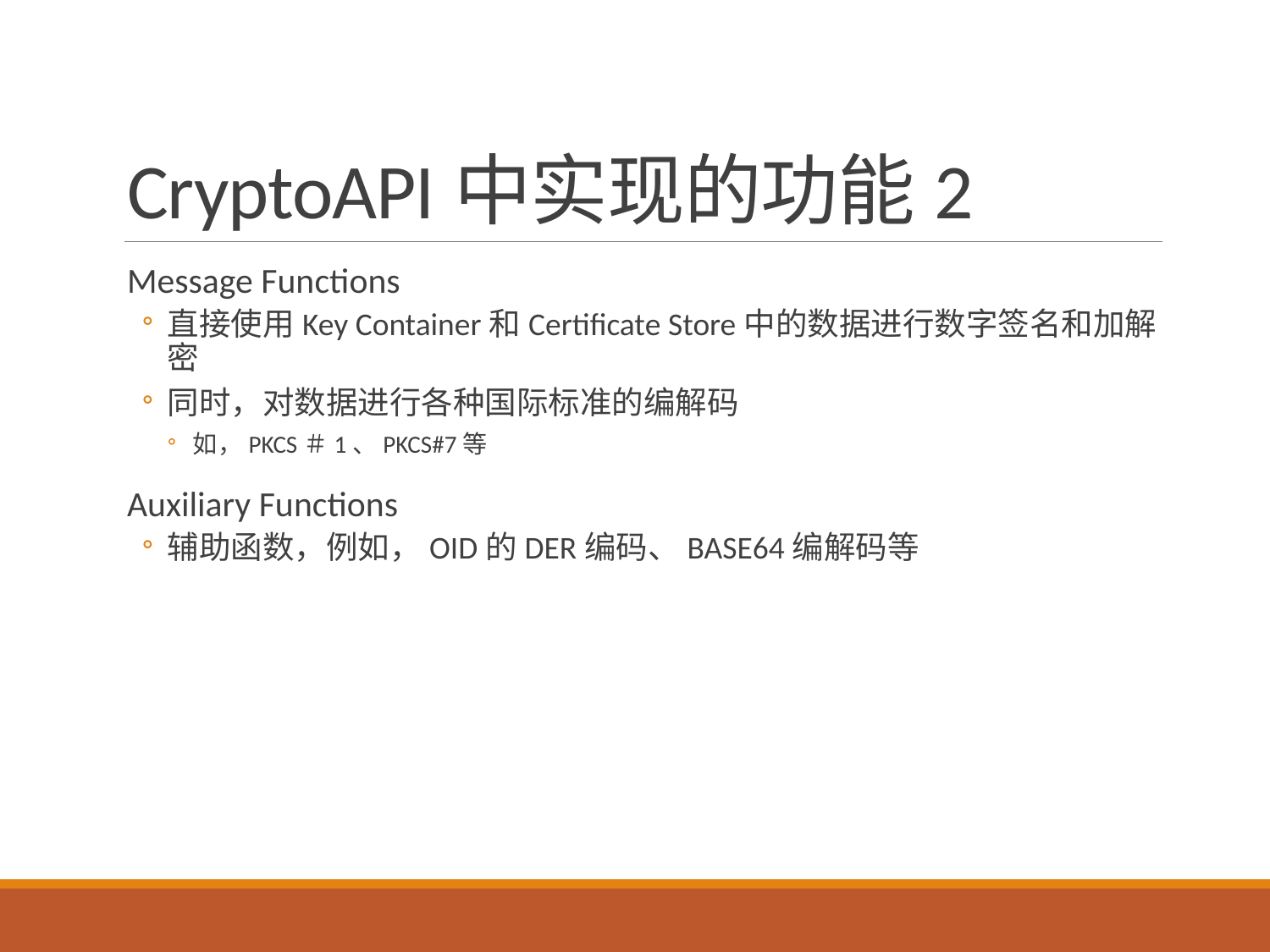

# CryptoAPI中实现的功能2
Message Functions
直接使用Key Container和Certificate Store中的数据进行数字签名和加解密
同时，对数据进行各种国际标准的编解码
如，PKCS＃1、PKCS#7等
Auxiliary Functions
辅助函数，例如，OID的DER编码、BASE64编解码等
28